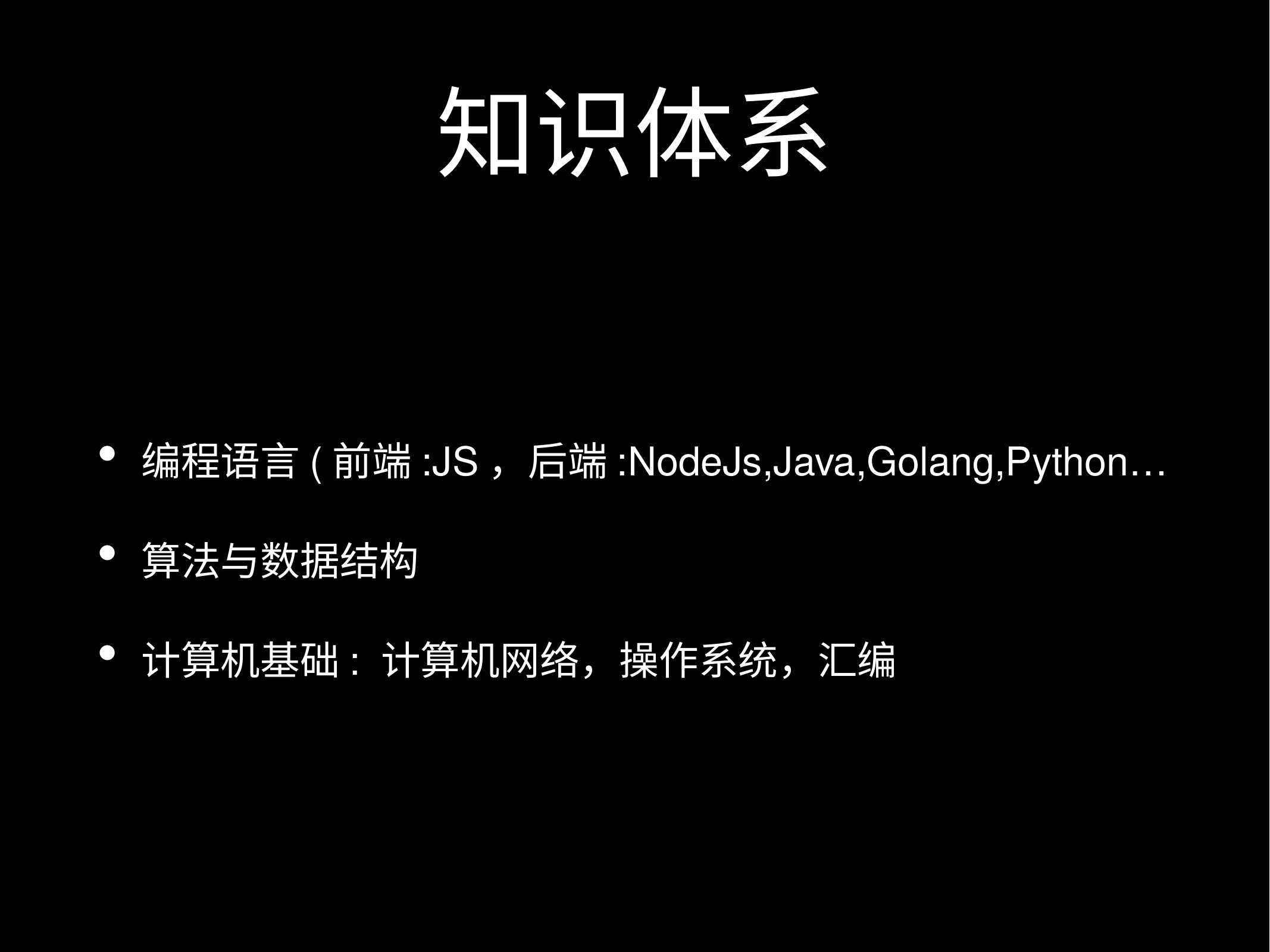

# 知识体系
编程语言(前端:JS，后端:NodeJs,Java,Golang,Python…
算法与数据结构
计算机基础: 计算机网络，操作系统，汇编